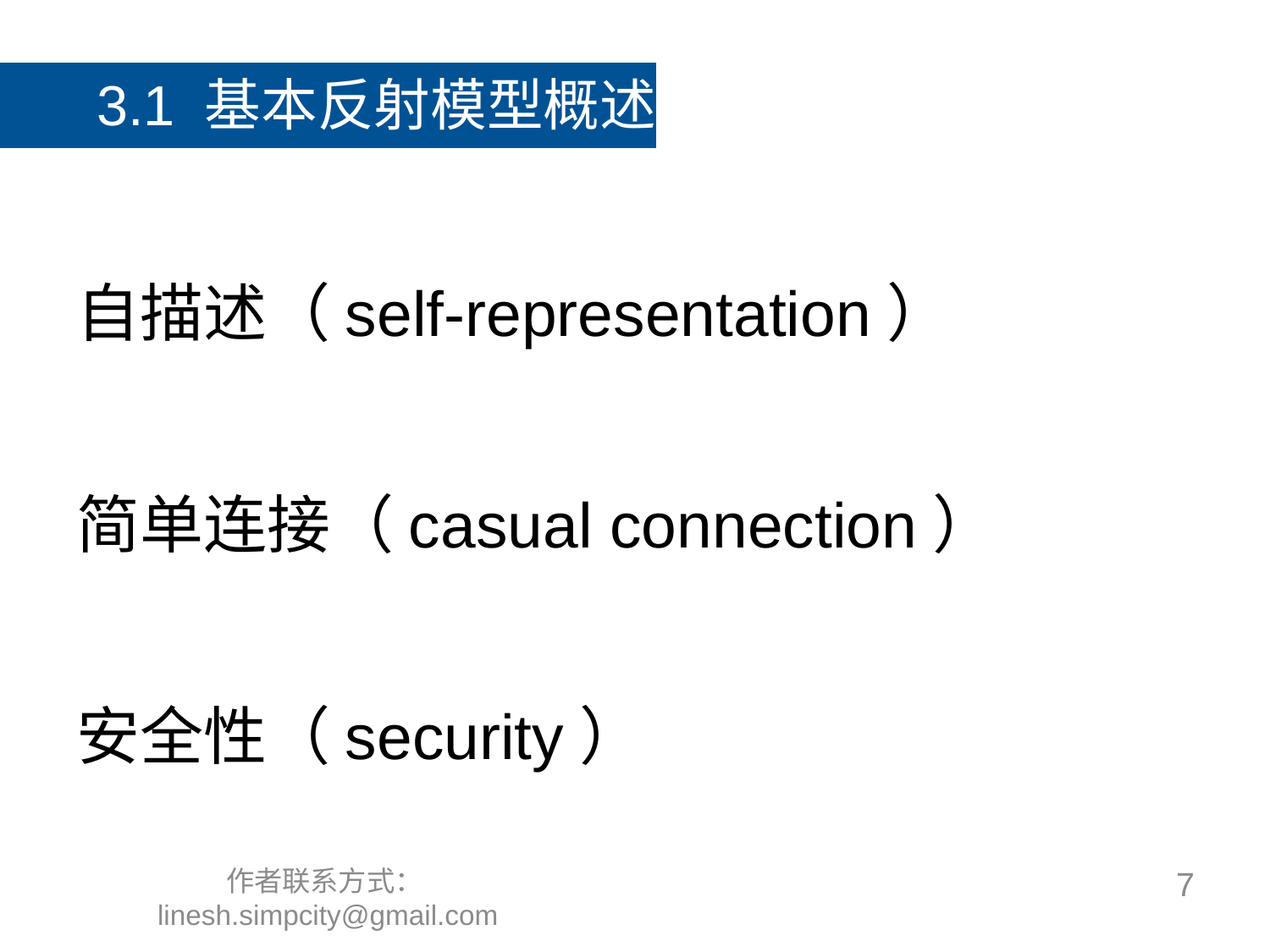

3.1 基本反射模型概述
# 自描述（self-representation） 简单连接（casual connection） 安全性（security）
作者联系方式：linesh.simpcity@gmail.com
7